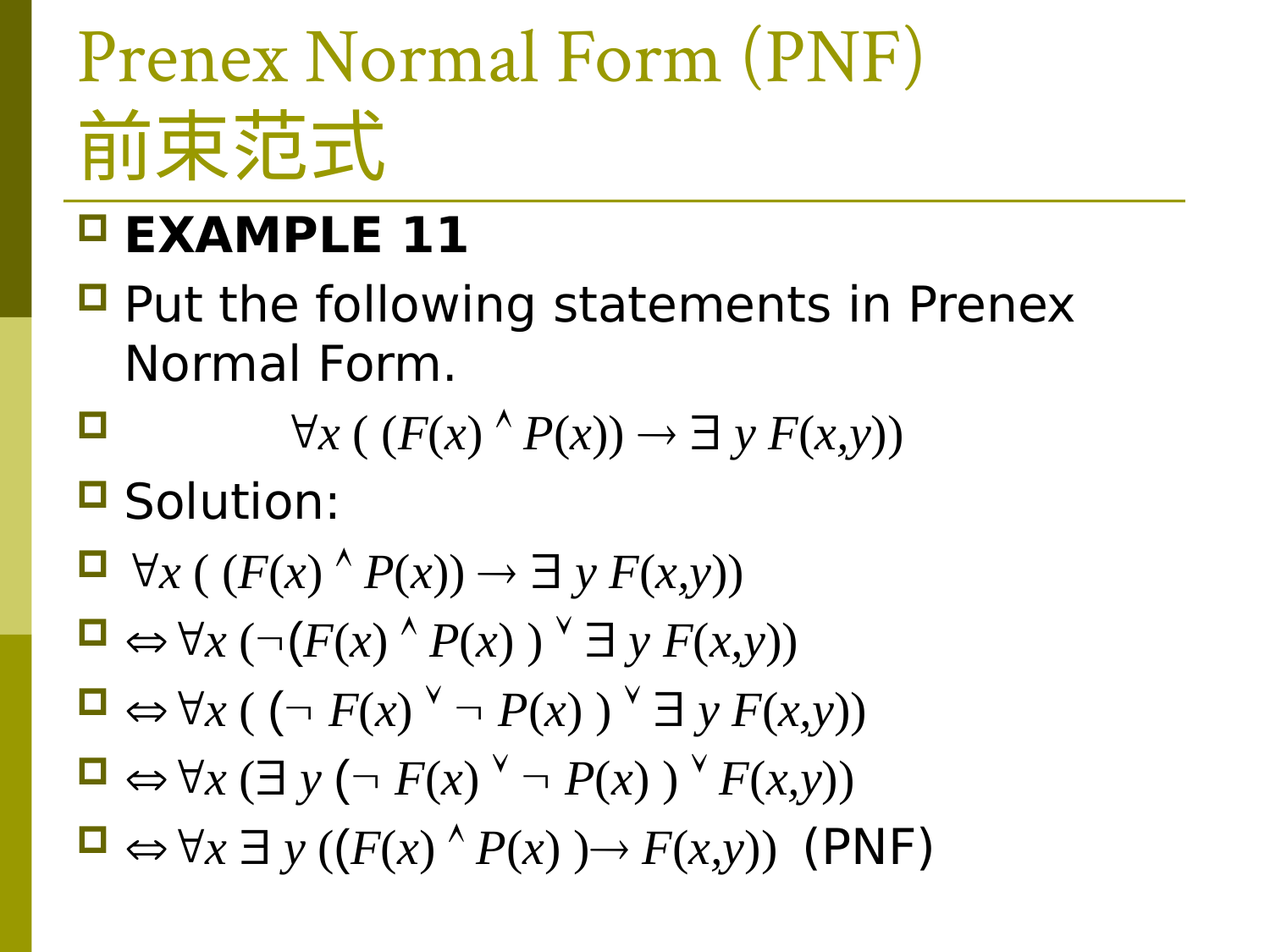

# Prenex Normal Form (PNF) 前束范式
EXAMPLE 11
Put the following statements in Prenex Normal Form.
             ∀x ( (F(x) ∧ P(x)) → ∃ y F(x,y))
Solution:
∀x ( (F(x) ∧ P(x)) → ∃ y F(x,y))
⇔∀x (¬(F(x) ∧ P(x) ) ∨ ∃ y F(x,y))
⇔∀x ( (¬ F(x) ∨ ¬ P(x) ) ∨ ∃ y F(x,y))
⇔∀x (∃ y (¬ F(x) ∨ ¬ P(x) ) ∨ F(x,y))
⇔∀x ∃ y ((F(x) ∧ P(x) )→ F(x,y))  (PNF)